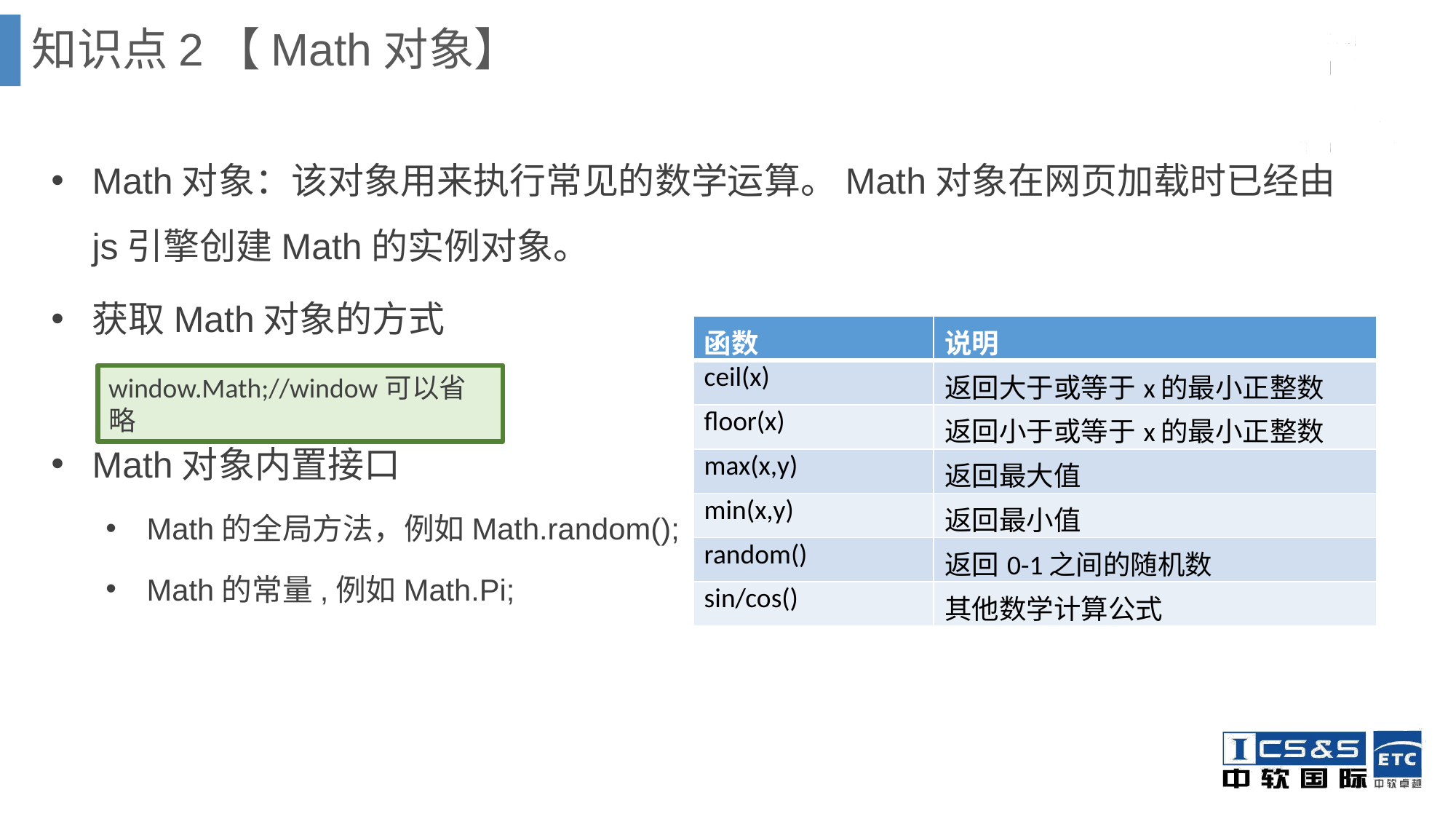

知识点2【Math对象】
Math对象：该对象用来执行常见的数学运算。Math对象在网页加载时已经由js引擎创建Math的实例对象。
获取Math对象的方式

Math对象内置接口
Math的全局方法，例如Math.random();
Math的常量,例如Math.Pi;
| 函数 | 说明 |
| --- | --- |
| ceil(x) | 返回大于或等于x的最小正整数 |
| floor(x) | 返回小于或等于x的最小正整数 |
| max(x,y) | 返回最大值 |
| min(x,y) | 返回最小值 |
| random() | 返回0-1之间的随机数 |
| sin/cos() | 其他数学计算公式 |
window.Math;//window可以省略